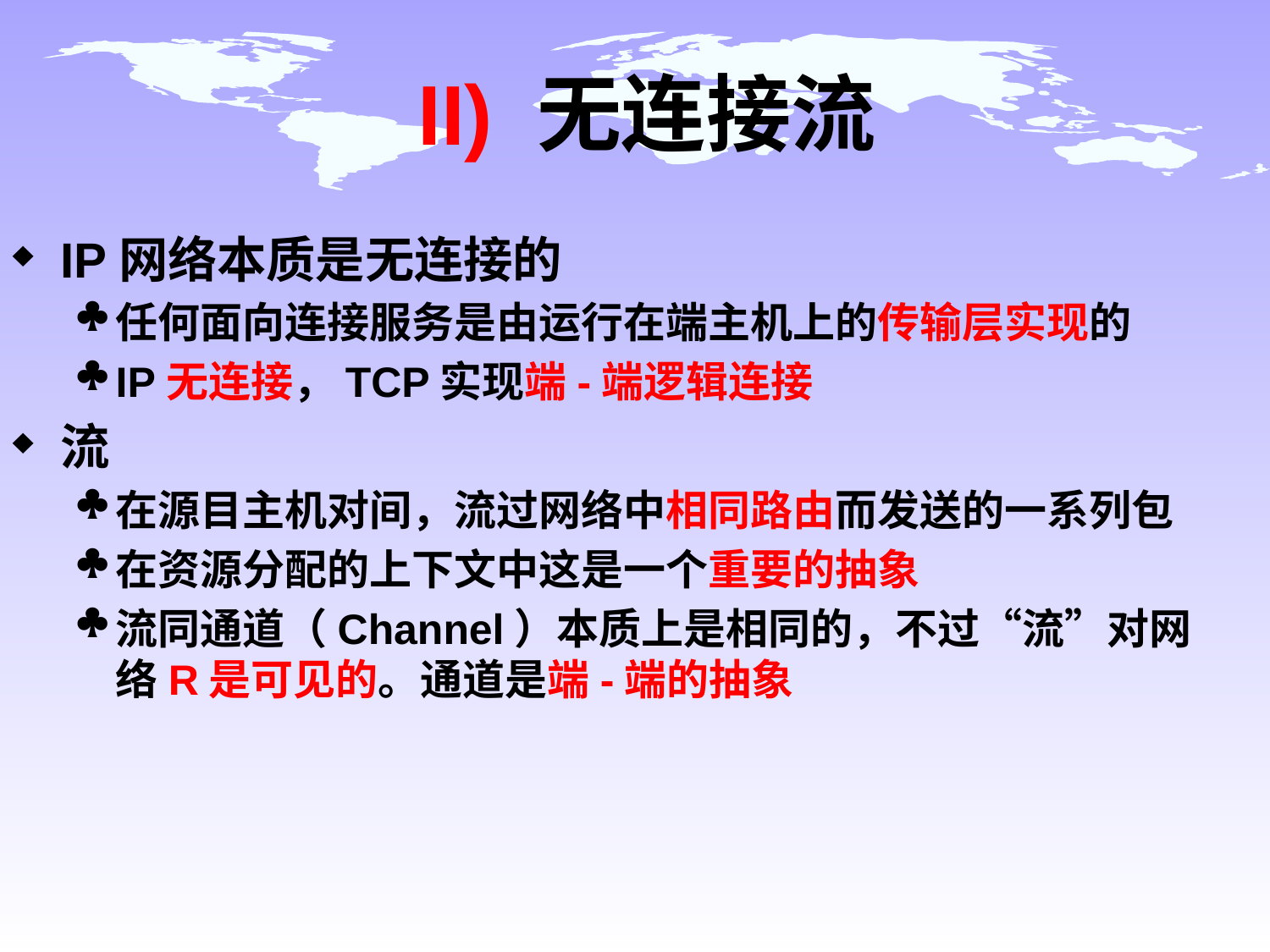

# II) 无连接流
IP网络本质是无连接的
任何面向连接服务是由运行在端主机上的传输层实现的
IP无连接，TCP实现端-端逻辑连接
流
在源目主机对间，流过网络中相同路由而发送的一系列包
在资源分配的上下文中这是一个重要的抽象
流同通道（Channel）本质上是相同的，不过“流”对网络R是可见的。通道是端-端的抽象